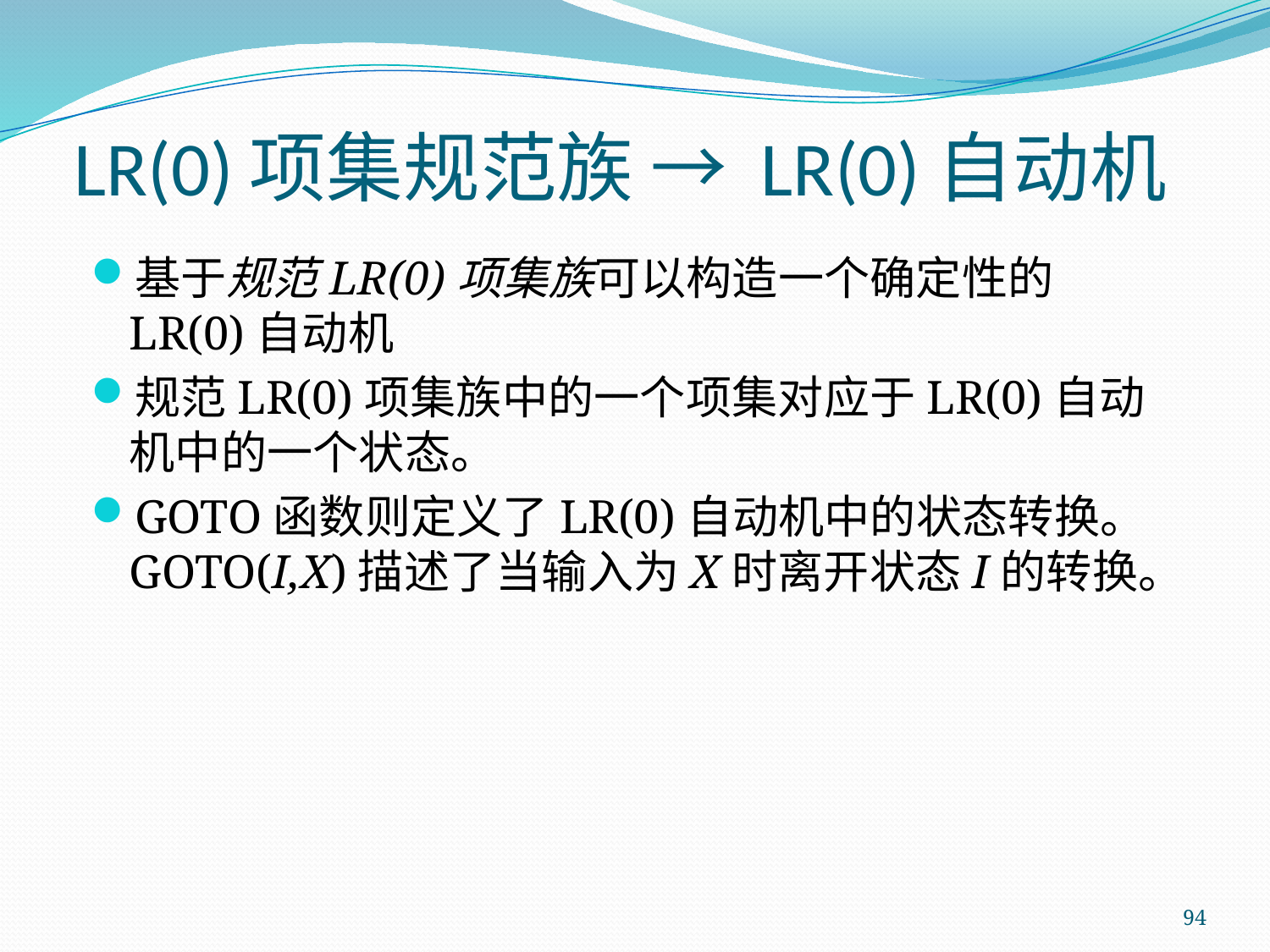

# LR(0)项集规范族 → LR(0)自动机
基于规范LR(0)项集族可以构造一个确定性的LR(0)自动机
规范LR(0)项集族中的一个项集对应于LR(0)自动机中的一个状态。
GOTO函数则定义了LR(0)自动机中的状态转换。GOTO(I,X)描述了当输入为X时离开状态I的转换。

94